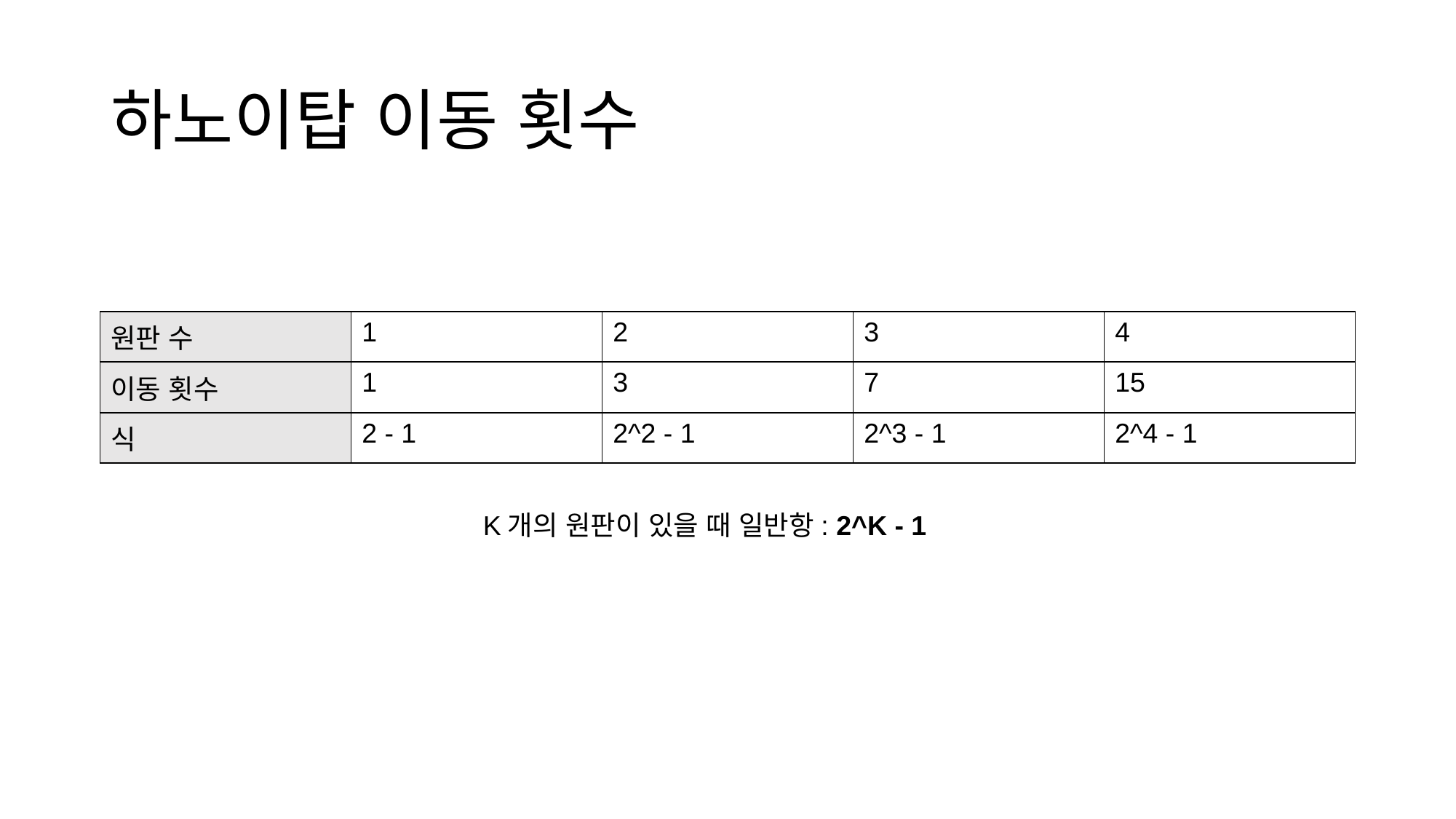

# 하노이탑 이동 횟수
| 원판 수 | 1 | 2 | 3 | 4 |
| --- | --- | --- | --- | --- |
| 이동 횟수 | 1 | 3 | 7 | 15 |
| 식 | 2 - 1 | 2^2 - 1 | 2^3 - 1 | 2^4 - 1 |
K개의 원판이 있을 때 일반항: 2^K - 1